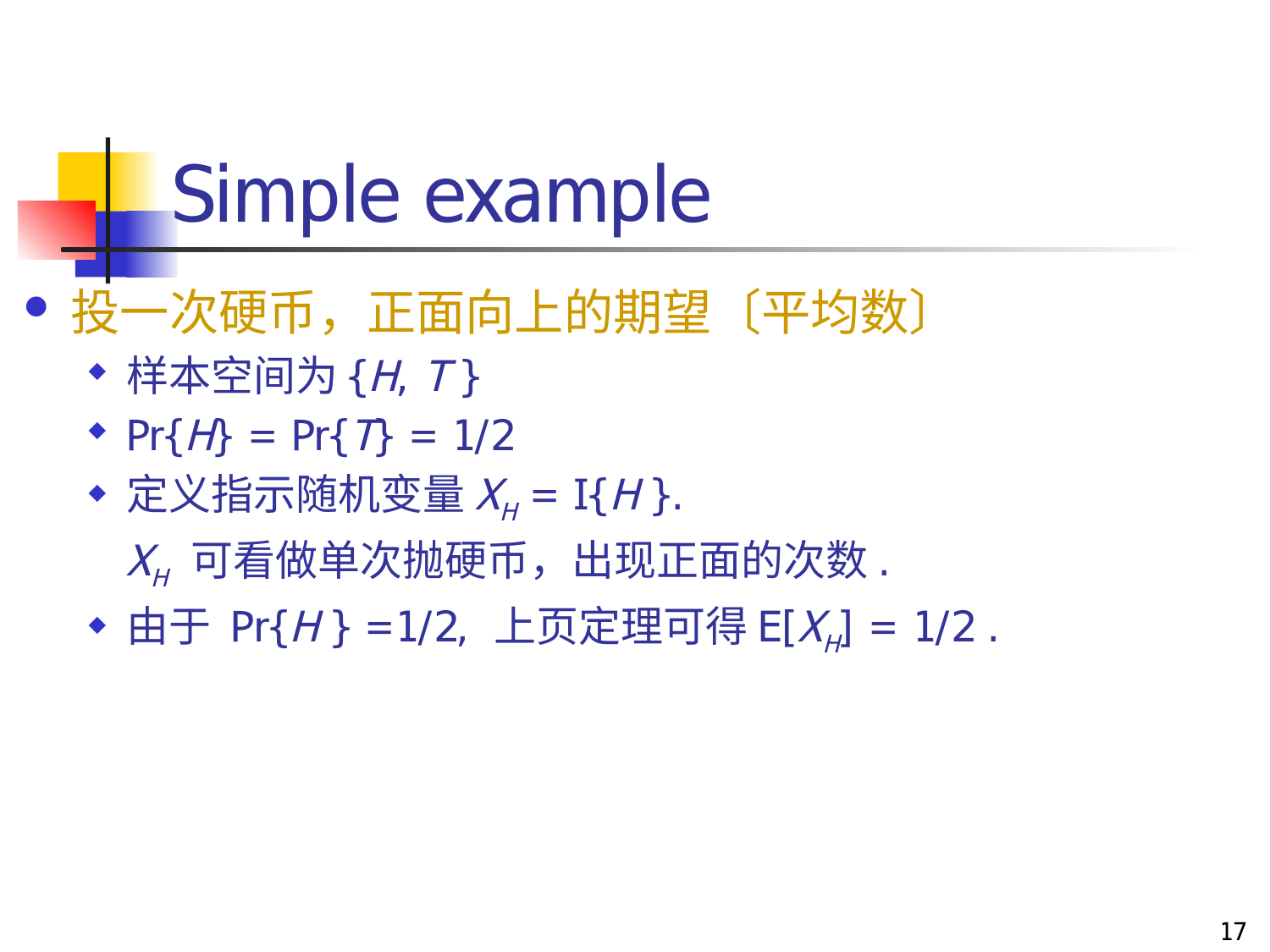

# Simple example
投一次硬币，正面向上的期望〔平均数〕
样本空间为{H, T }
Pr{H} = Pr{T} = 1/2
定义指示随机变量XH = I{H }.
	XH 可看做单次抛硬币，出现正面的次数.
由于 Pr{H } =1/2, 上页定理可得E[XH] = 1/2 .

17